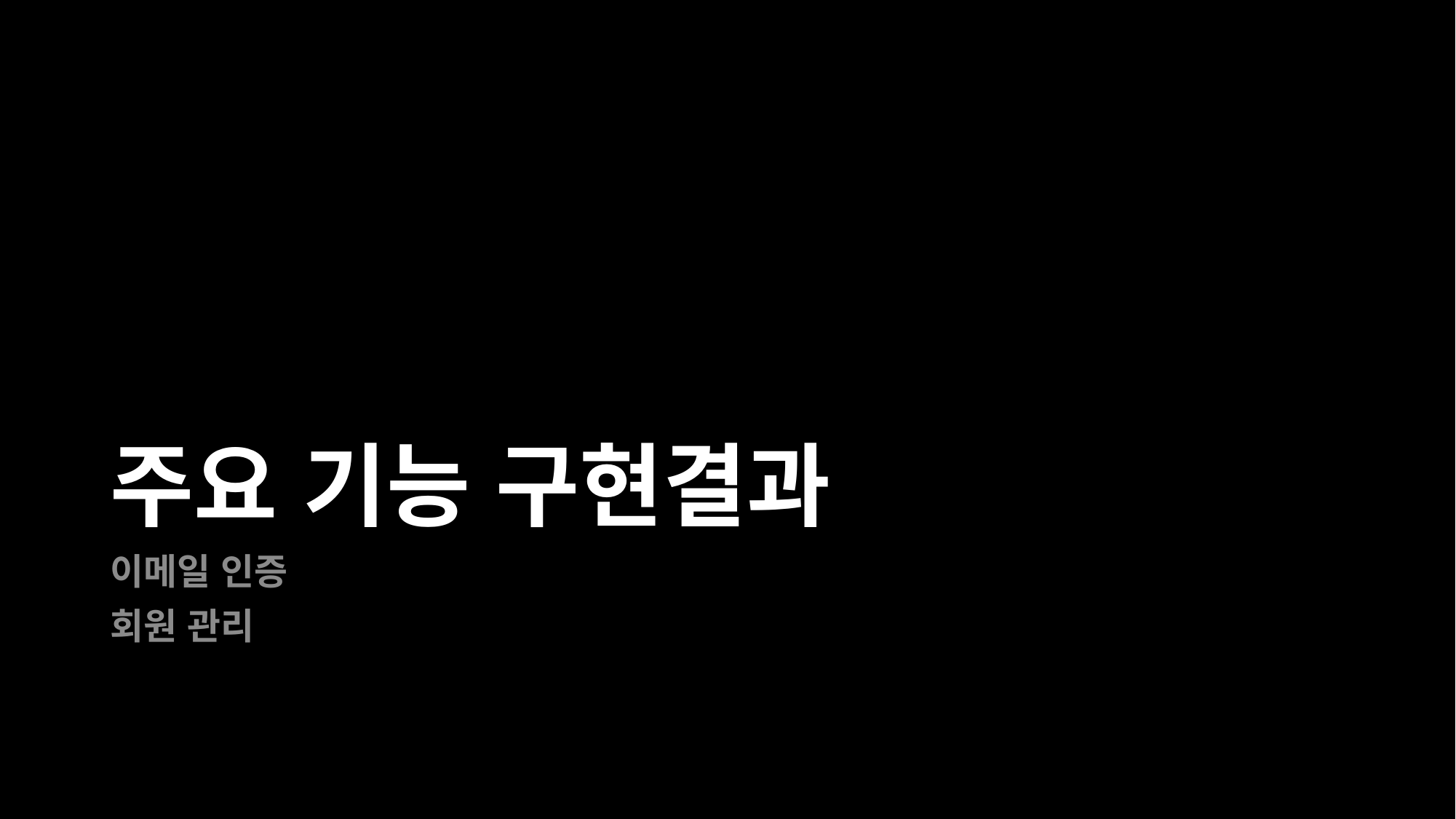

# 주요 기능 구현결과
이메일 인증
회원 관리